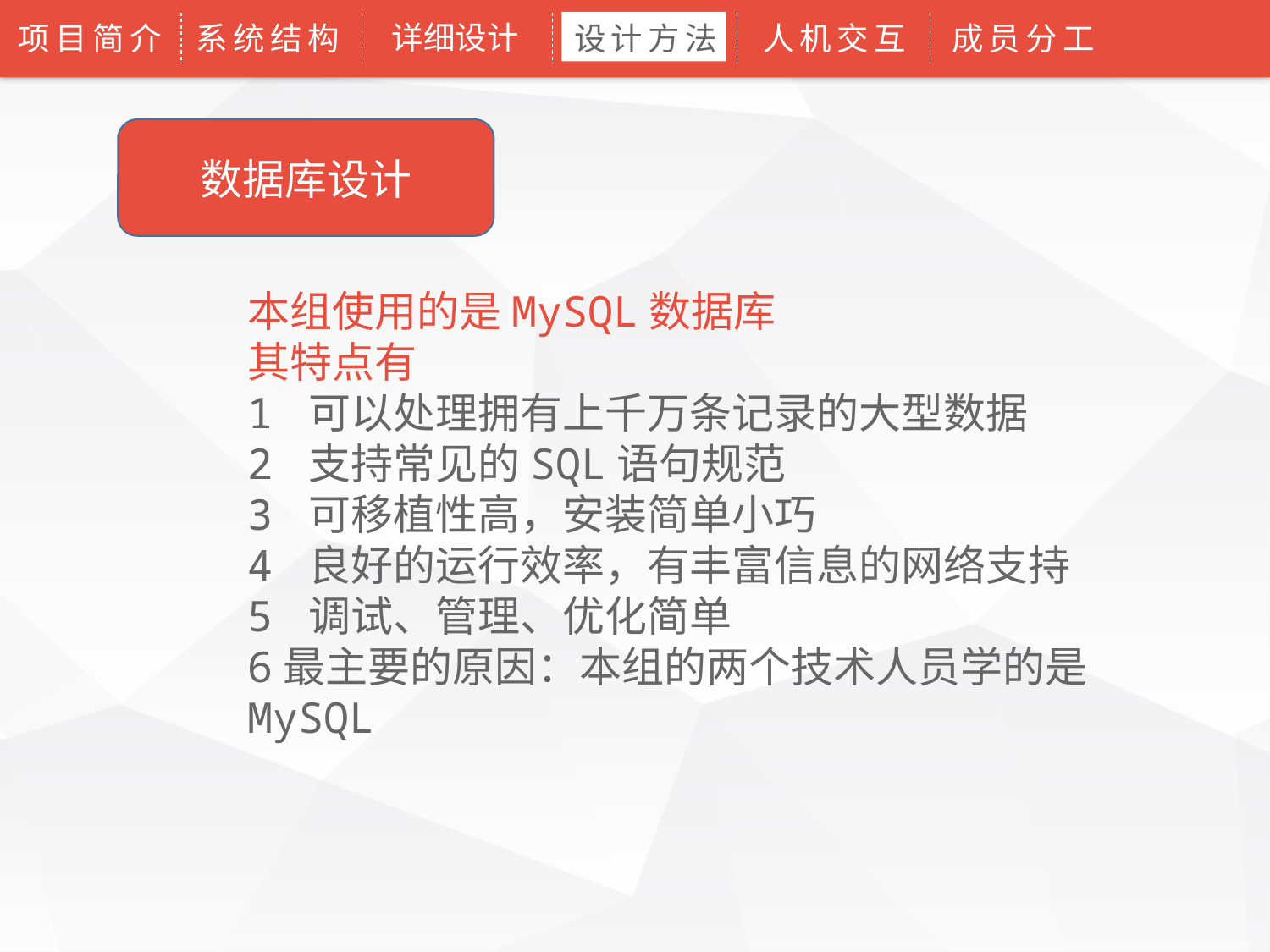

详细设计

项目简介
系统结构
设计方法
人机交互
成员分工
数据库设计
本组使用的是MySQL数据库
其特点有
1 可以处理拥有上千万条记录的大型数据
2 支持常见的SQL语句规范
3 可移植性高，安装简单小巧
4 良好的运行效率，有丰富信息的网络支持
5 调试、管理、优化简单
6最主要的原因：本组的两个技术人员学的是MySQL